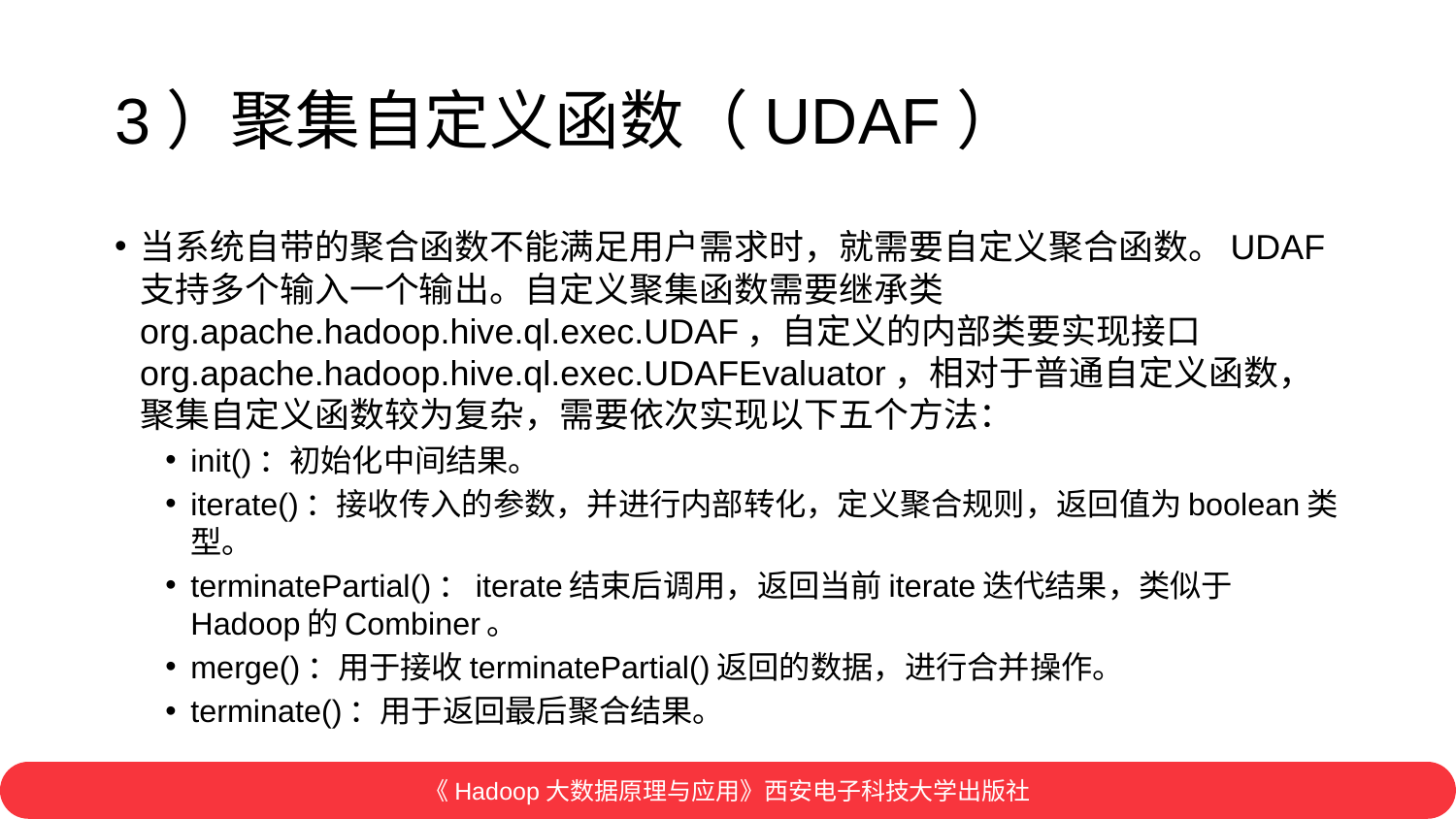

# 3）聚集自定义函数（UDAF）
当系统自带的聚合函数不能满足用户需求时，就需要自定义聚合函数。UDAF支持多个输入一个输出。自定义聚集函数需要继承类org.apache.hadoop.hive.ql.exec.UDAF，自定义的内部类要实现接口org.apache.hadoop.hive.ql.exec.UDAFEvaluator，相对于普通自定义函数，聚集自定义函数较为复杂，需要依次实现以下五个方法：
init()：初始化中间结果。
iterate()：接收传入的参数，并进行内部转化，定义聚合规则，返回值为boolean类型。
terminatePartial()：iterate结束后调用，返回当前iterate迭代结果，类似于Hadoop的Combiner。
merge()：用于接收terminatePartial()返回的数据，进行合并操作。
terminate()：用于返回最后聚合结果。